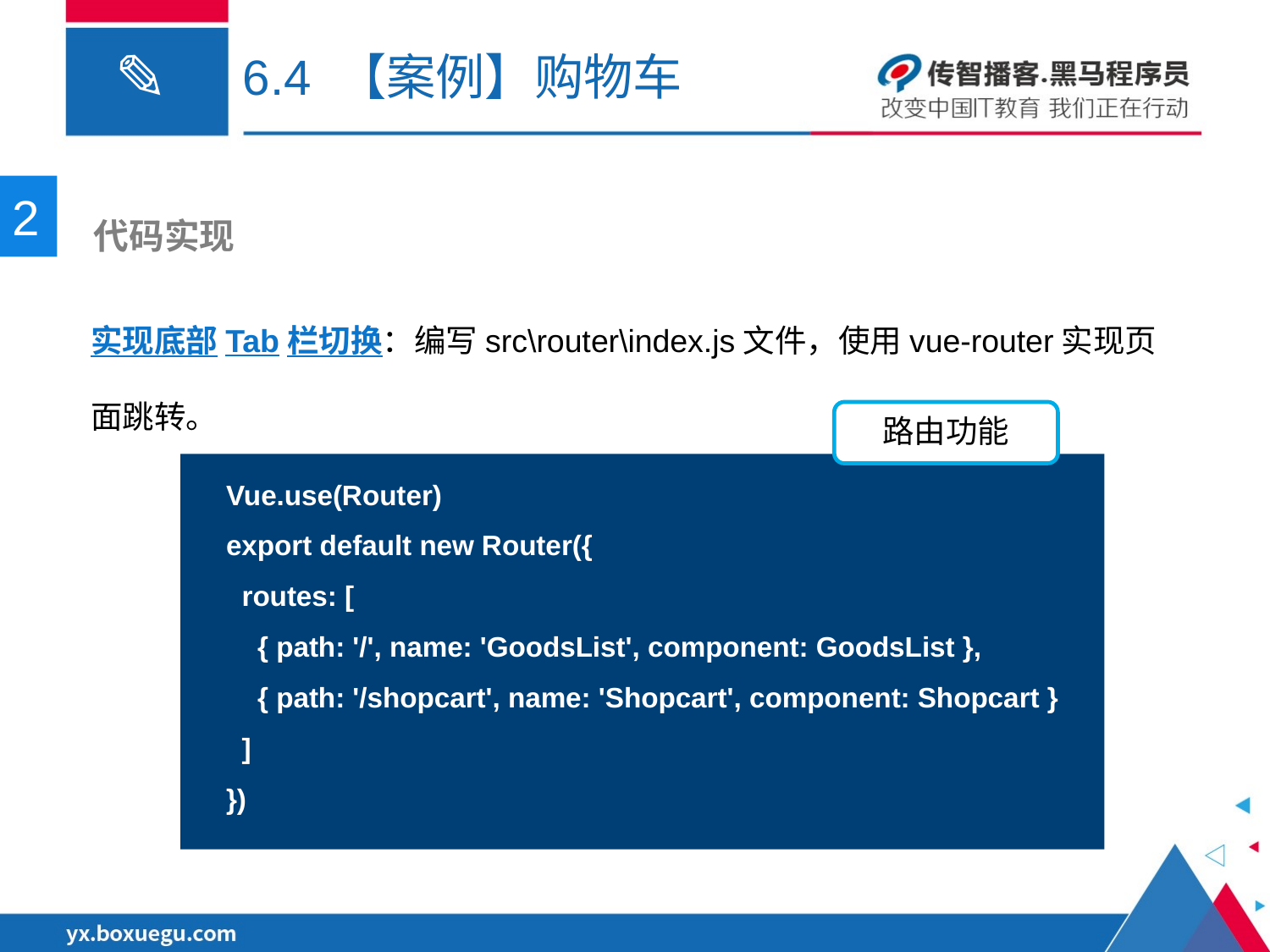

6.4 【案例】购物车

2
  代码实现
实现底部Tab栏切换：编写src\router\index.js文件，使用vue-router实现页面跳转。
路由功能

Vue.use(Router)
export default new Router({
  routes: [
    { path: '/', name: 'GoodsList', component: GoodsList },
    { path: '/shopcart', name: 'Shopcart', component: Shopcart }
  ]
})